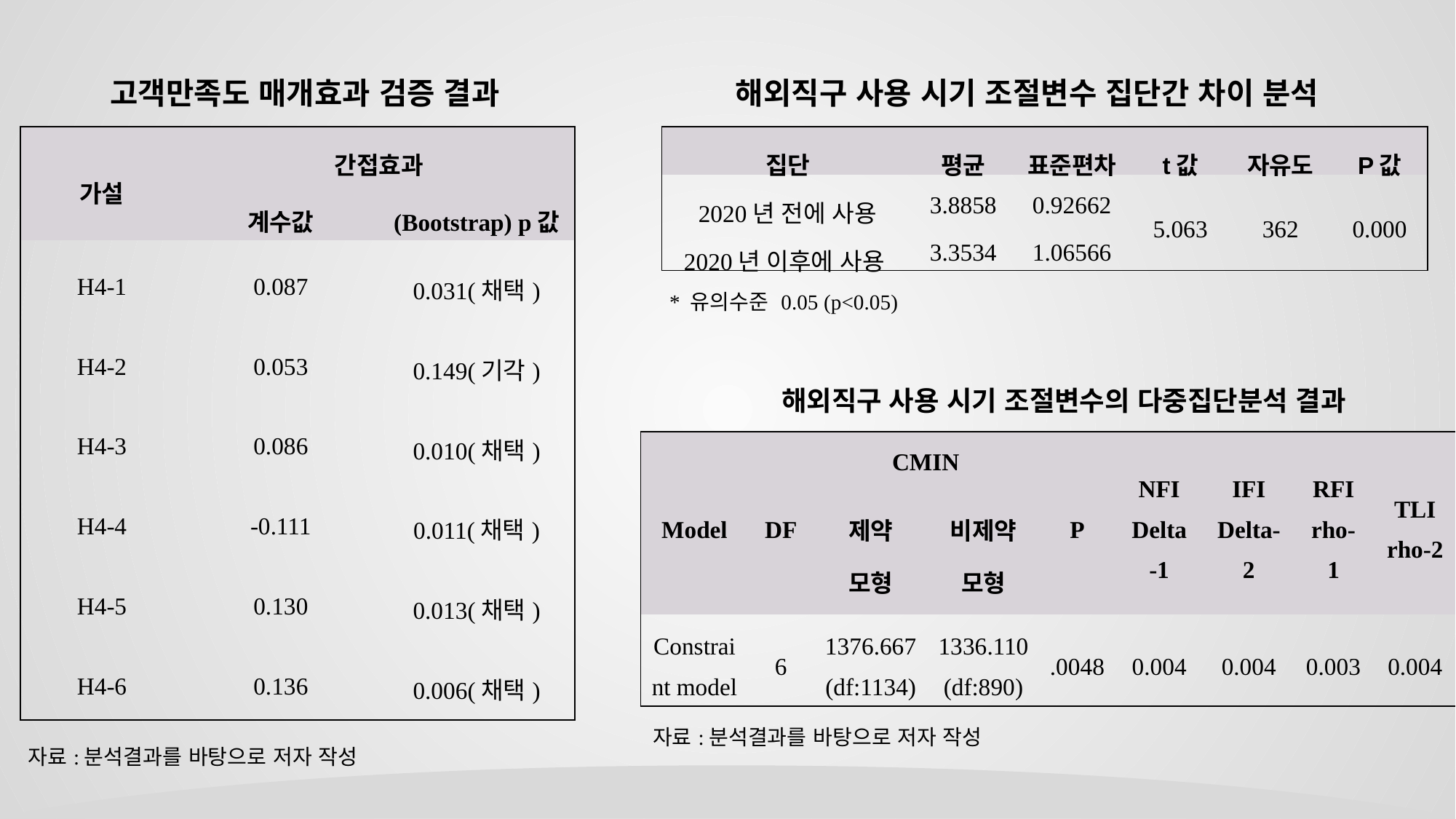

고객만족도 매개효과 검증 결과
해외직구 사용 시기 조절변수 집단간 차이 분석
| 가설 | 간접효과 |  |
| --- | --- | --- |
|  | 계수값 | (Bootstrap) p값 |
| H4-1 | 0.087 | 0.031(채택) |
| H4-2 | 0.053 | 0.149(기각) |
| H4-3 | 0.086 | 0.010(채택) |
| H4-4 | -0.111 | 0.011(채택) |
| H4-5 | 0.130 | 0.013(채택) |
| H4-6 | 0.136 | 0.006(채택) |
| 자료:분석결과를 바탕으로 저자 작성 |  |  |
| 집단 | 평균 | 표준편차 | t값 | 자유도 | P값 |
| --- | --- | --- | --- | --- | --- |
| 2020년 전에 사용 | 3.8858 | 0.92662 | 5.063 | 362 | 0.000 |
| 2020년 이후에 사용 | 3.3534 | 1.06566 |  |  |  |
| \* 유의수준 0.05 (p<0.05) |  |  |  |  |  |
해외직구 사용 시기 조절변수의 다중집단분석 결과
| Model | DF | CMIN |  | P | NFI Delta-1 | IFI Delta-2 | RFI rho-1 | TLI rho-2 |
| --- | --- | --- | --- | --- | --- | --- | --- | --- |
|  |  | 제약 모형 | 비제약 모형 |  |  |  |  |  |
| Constraint model | 6 | 1376.667 (df:1134) | 1336.110 (df:890) | .0048 | 0.004 | 0.004 | 0.003 | 0.004 |
| 자료:분석결과를 바탕으로 저자 작성 |  |  |  |  |  |  |  |  |